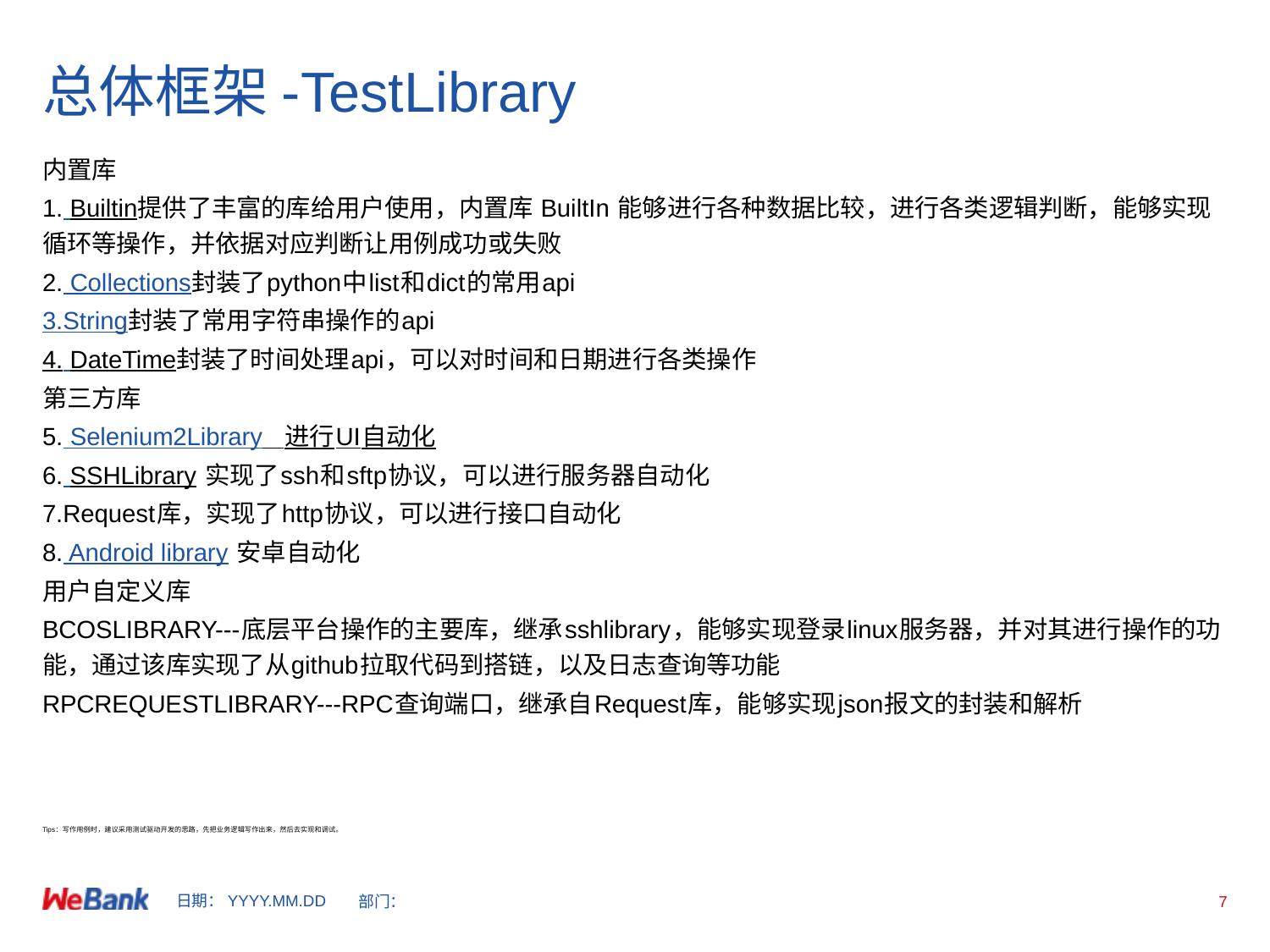

# 总体框架-TestLibrary
内置库
1. Builtin提供了丰富的库给用户使用，内置库 BuiltIn 能够进行各种数据比较，进行各类逻辑判断，能够实现循环等操作，并依据对应判断让用例成功或失败
2. Collections封装了python中list和dict的常用api
3.String封装了常用字符串操作的api
4. DateTime封装了时间处理api，可以对时间和日期进行各类操作
第三方库
5. Selenium2Library   进行UI自动化
6. SSHLibrary 实现了ssh和sftp协议，可以进行服务器自动化
7.Request库，实现了http协议，可以进行接口自动化
8. Android library 安卓自动化
用户自定义库
BCOSLIBRARY---底层平台操作的主要库，继承sshlibrary，能够实现登录linux服务器，并对其进行操作的功能，通过该库实现了从github拉取代码到搭链，以及日志查询等功能
RPCREQUESTLIBRARY---RPC查询端口，继承自Request库，能够实现json报文的封装和解析

Tips：写作用例时，建议采用测试驱动开发的思路，先把业务逻辑写作出来，然后去实现和调试。

日期：YYYY.MM.DD
部门：
7